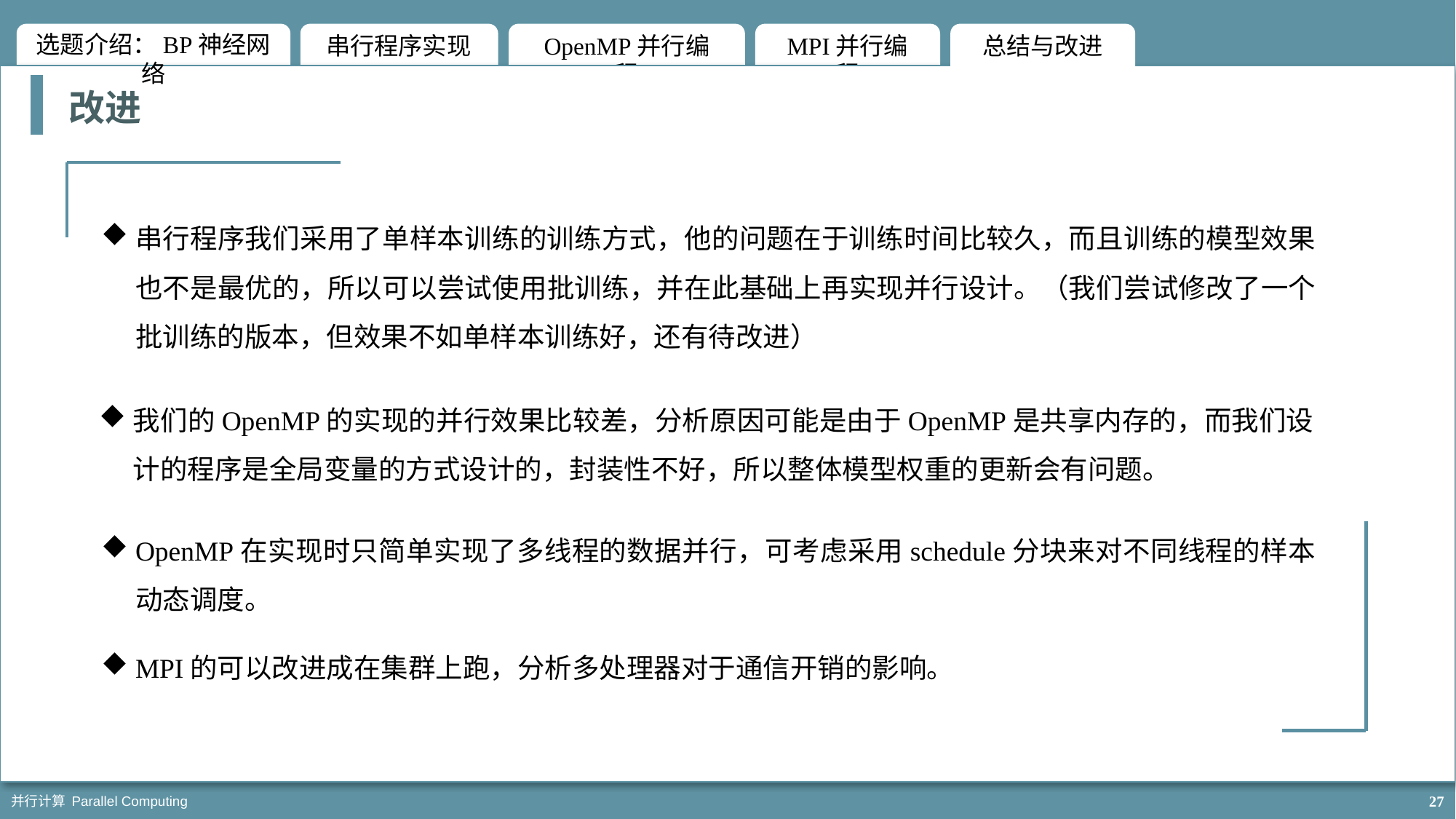

改进
串行程序我们采用了单样本训练的训练方式，他的问题在于训练时间比较久，而且训练的模型效果也不是最优的，所以可以尝试使用批训练，并在此基础上再实现并行设计。（我们尝试修改了一个批训练的版本，但效果不如单样本训练好，还有待改进）
我们的OpenMP的实现的并行效果比较差，分析原因可能是由于OpenMP是共享内存的，而我们设计的程序是全局变量的方式设计的，封装性不好，所以整体模型权重的更新会有问题。
OpenMP在实现时只简单实现了多线程的数据并行，可考虑采用schedule分块来对不同线程的样本动态调度。
MPI的可以改进成在集群上跑，分析多处理器对于通信开销的影响。
并行计算 Parallel Computing
27